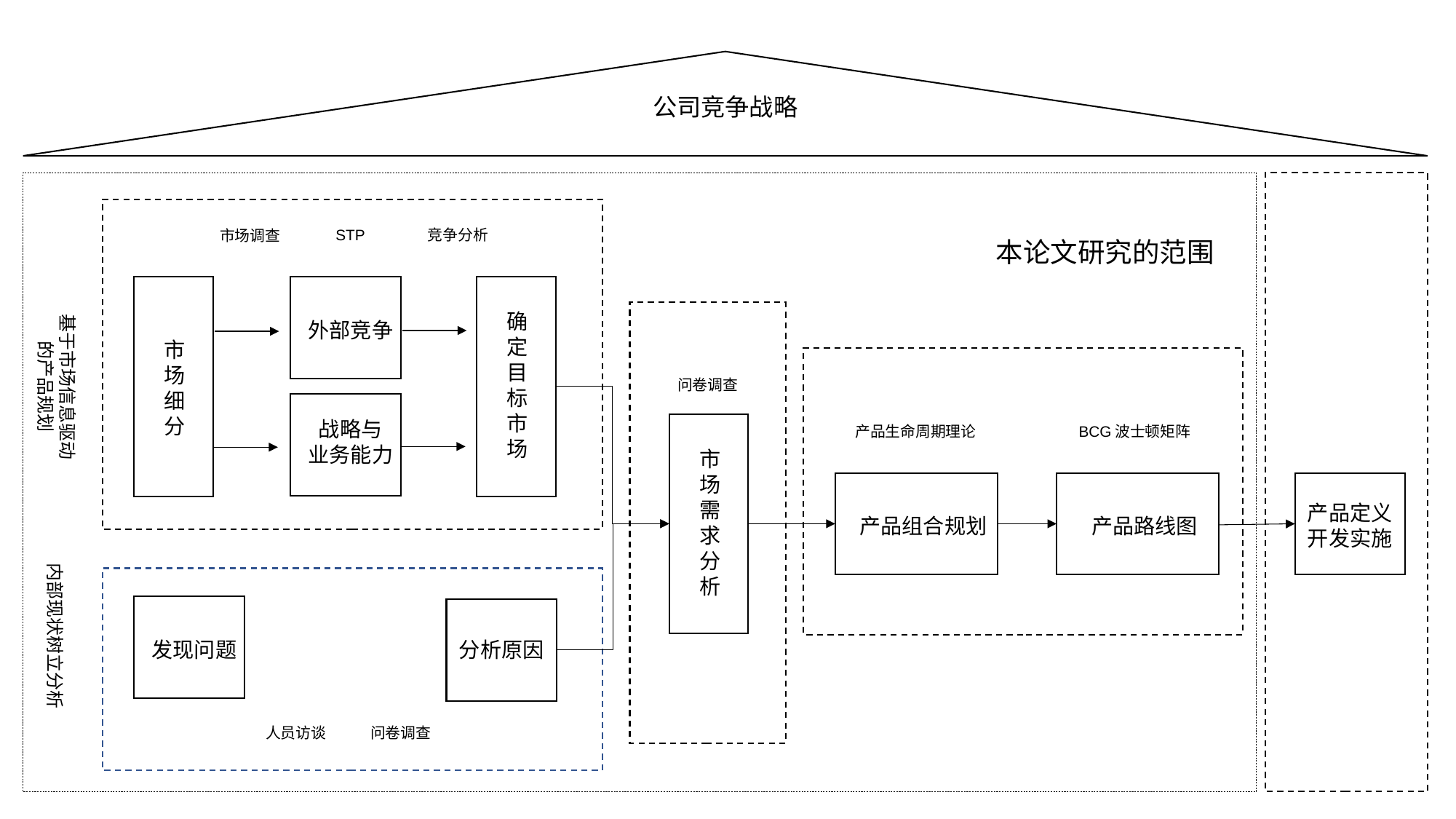

公司竞争战略

STP
竞争分析
市场调查
本论文研究的范围

基于市场信息驱动的产品规划

确定目标市场
外部竞争
市
场
细
分

问卷调查

战略与
业务能力

市场需求分析
BCG波士顿矩阵
产品生命周期理论

产品定义
开发实施

产品组合规划

产品路线图
内部现状树立分析

发现问题

分析原因
问卷调查
人员访谈